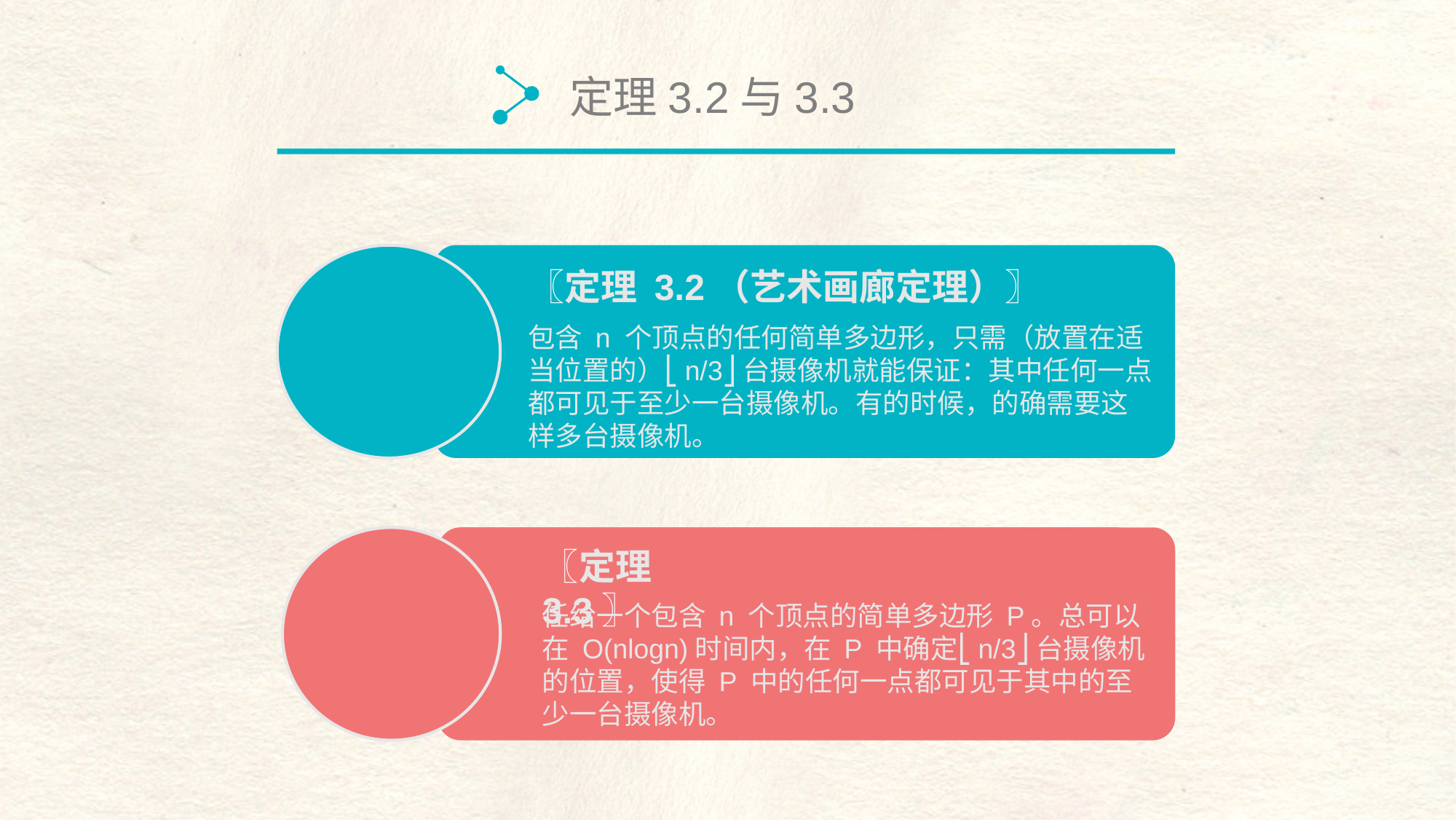

定理3.2与3.3

〖定理 3.2（艺术画廊定理）〗
包含 n 个顶点的任何简单多边形，只需（放置在适当位置的）⎣n/3⎦台摄像机就能保证：其中任何一点都可见于至少一台摄像机。有的时候，的确需要这样多台摄像机。

〖定理 3.3〗
任给一个包含 n 个顶点的简单多边形 P。总可以在 O(nlogn)时间内，在 P 中确定⎣n/3⎦台摄像机的位置，使得 P 中的任何一点都可见于其中的至少一台摄像机。